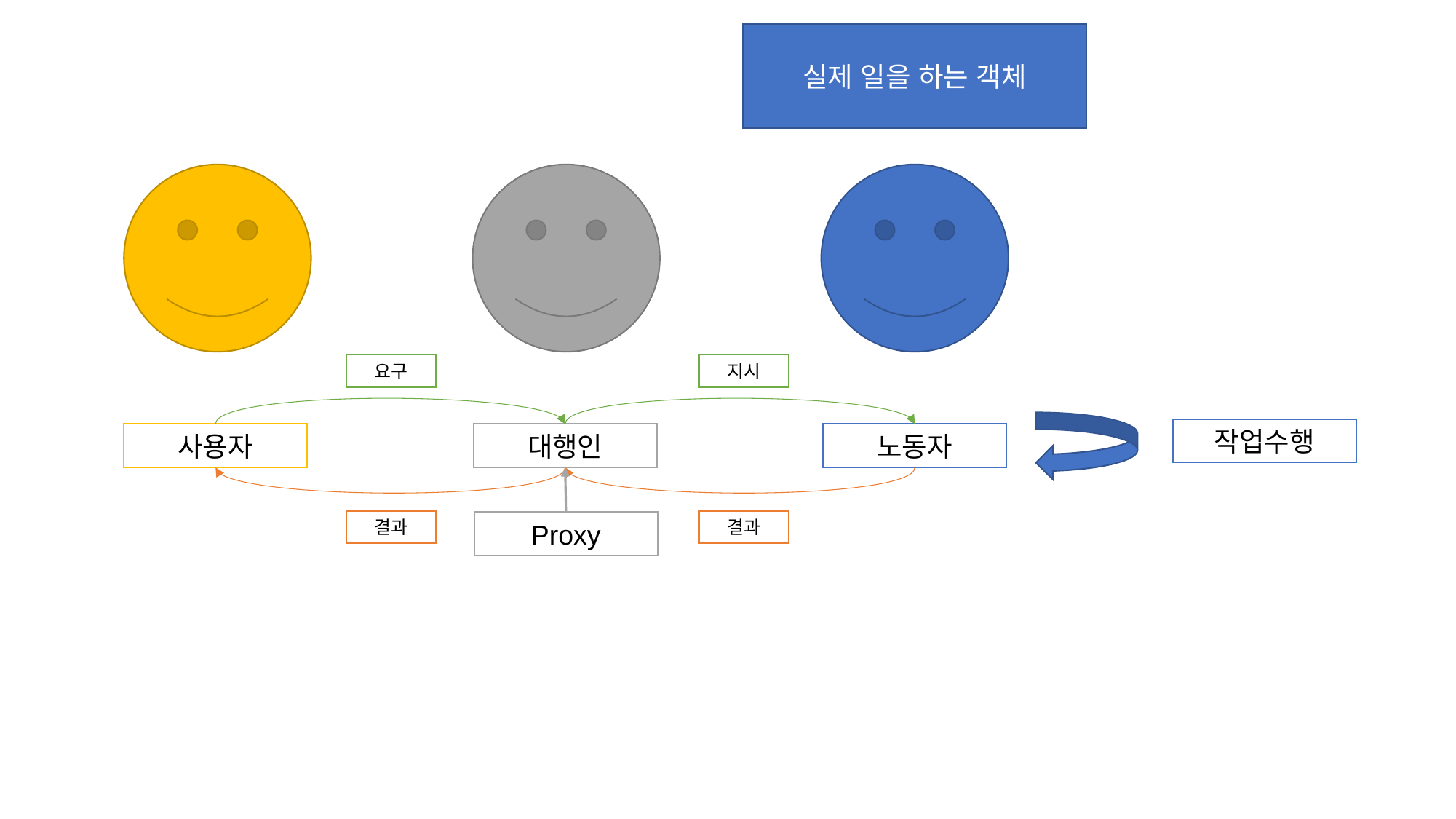

실제 일을 하는 객체

지시
요구

작업수행
사용자
대행인
노동자
결과
결과
Proxy